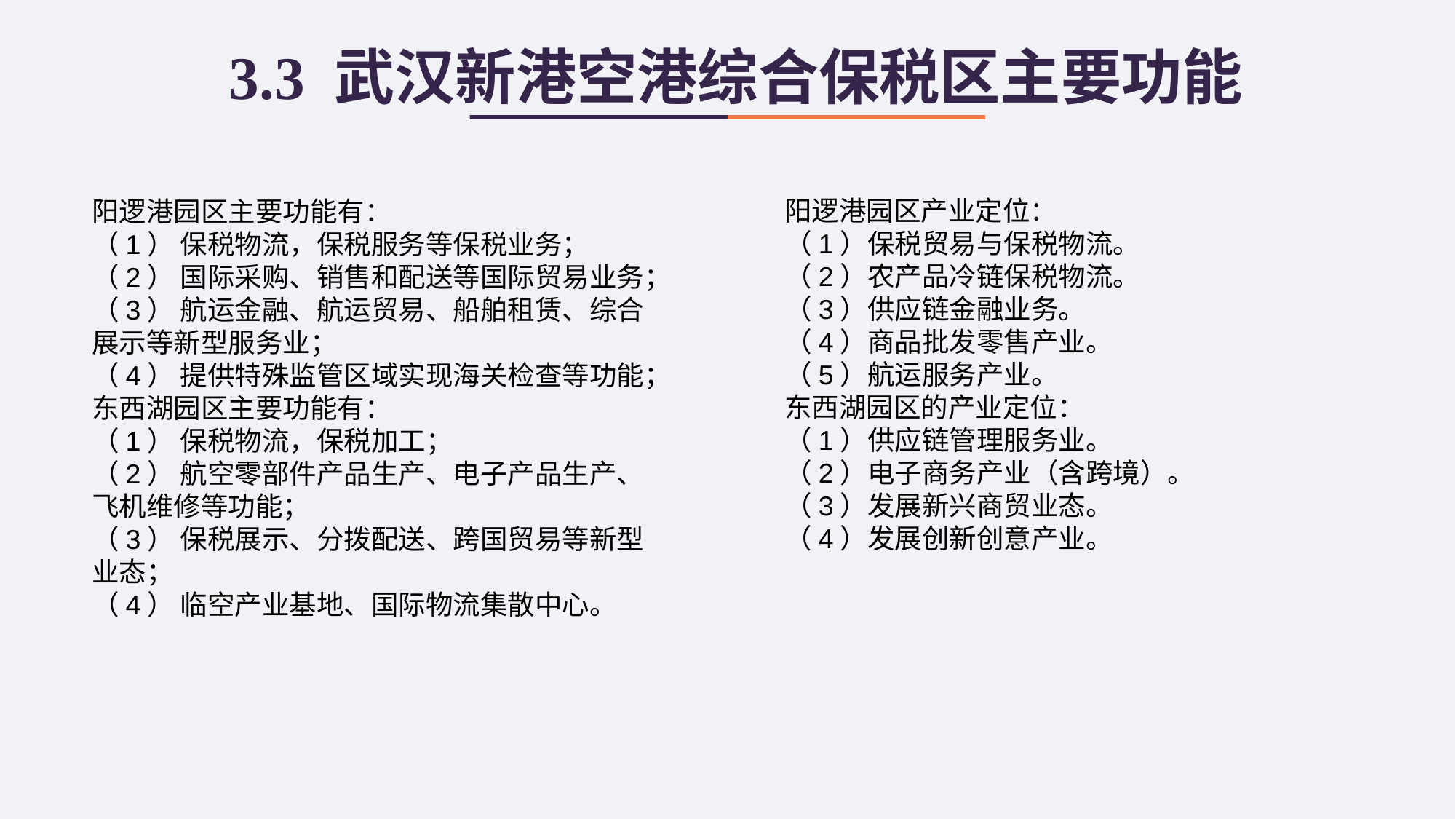

# 3.3 武汉新港空港综合保税区主要功能
阳逻港园区产业定位：
（1）保税贸易与保税物流。
（2）农产品冷链保税物流。
（3）供应链金融业务。
（4）商品批发零售产业。
（5）航运服务产业。
东西湖园区的产业定位：
（1）供应链管理服务业。
（2）电子商务产业（含跨境）。
（3）发展新兴商贸业态。
（4）发展创新创意产业。
阳逻港园区主要功能有：
（1） 保税物流，保税服务等保税业务；
（2） 国际采购、销售和配送等国际贸易业务；
（3） 航运金融、航运贸易、船舶租赁、综合展示等新型服务业；
（4） 提供特殊监管区域实现海关检查等功能；
东西湖园区主要功能有：
（1） 保税物流，保税加工；
（2） 航空零部件产品生产、电子产品生产、飞机维修等功能；
（3） 保税展示、分拨配送、跨国贸易等新型业态；
（4） 临空产业基地、国际物流集散中心。